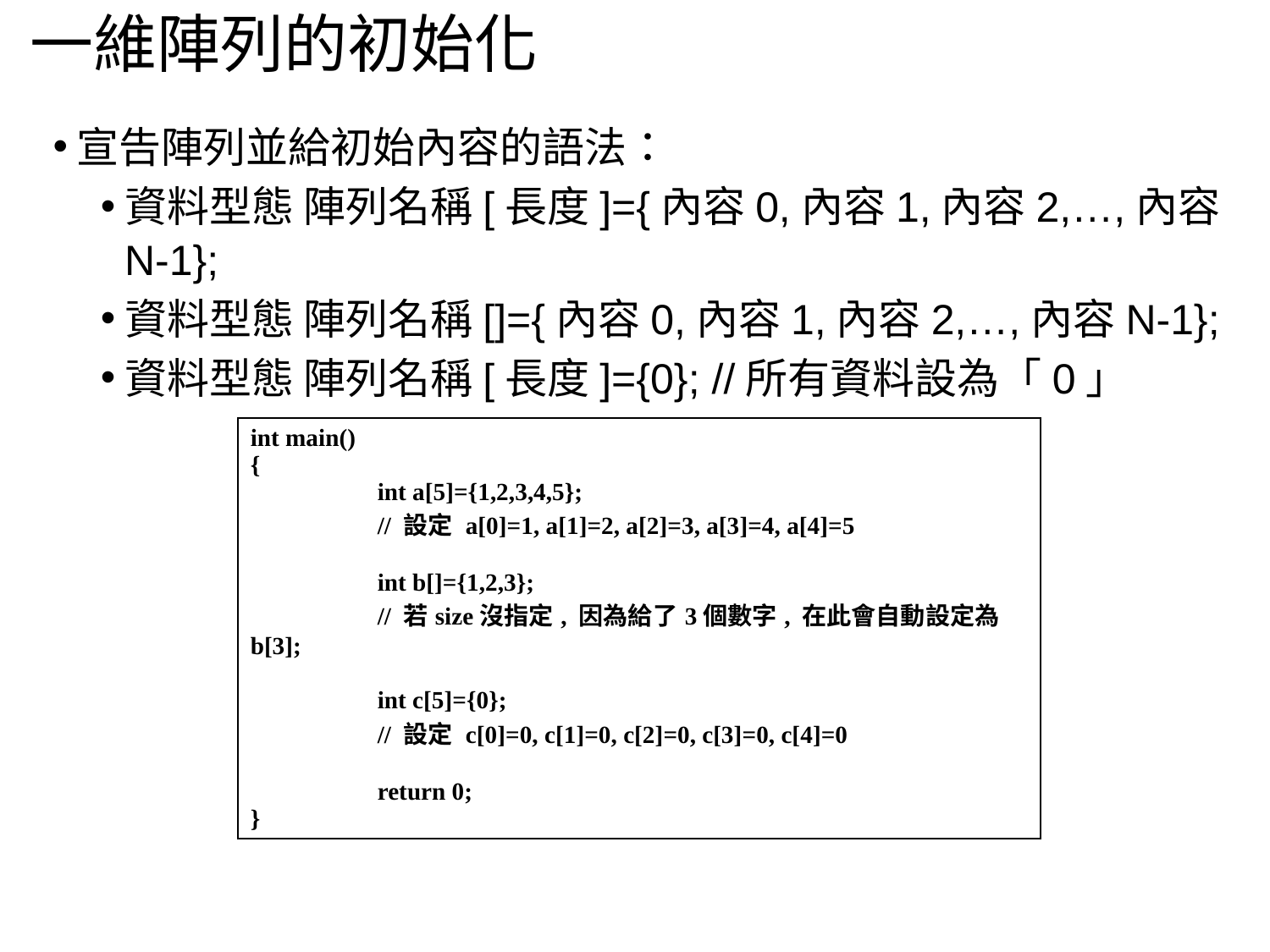

# 一維陣列的初始化
宣告陣列並給初始內容的語法：
資料型態 陣列名稱[長度]={內容0,內容1,內容2,…,內容N-1};
資料型態 陣列名稱[]={內容0,內容1,內容2,…,內容N-1};
資料型態 陣列名稱[長度]={0}; //所有資料設為「0」

| int main() { int a[5]={1,2,3,4,5}; // 設定 a[0]=1, a[1]=2, a[2]=3, a[3]=4, a[4]=5 int b[]={1,2,3}; // 若size沒指定, 因為給了3個數字, 在此會自動設定為b[3]; int c[5]={0}; // 設定 c[0]=0, c[1]=0, c[2]=0, c[3]=0, c[4]=0 return 0; } |
| --- |